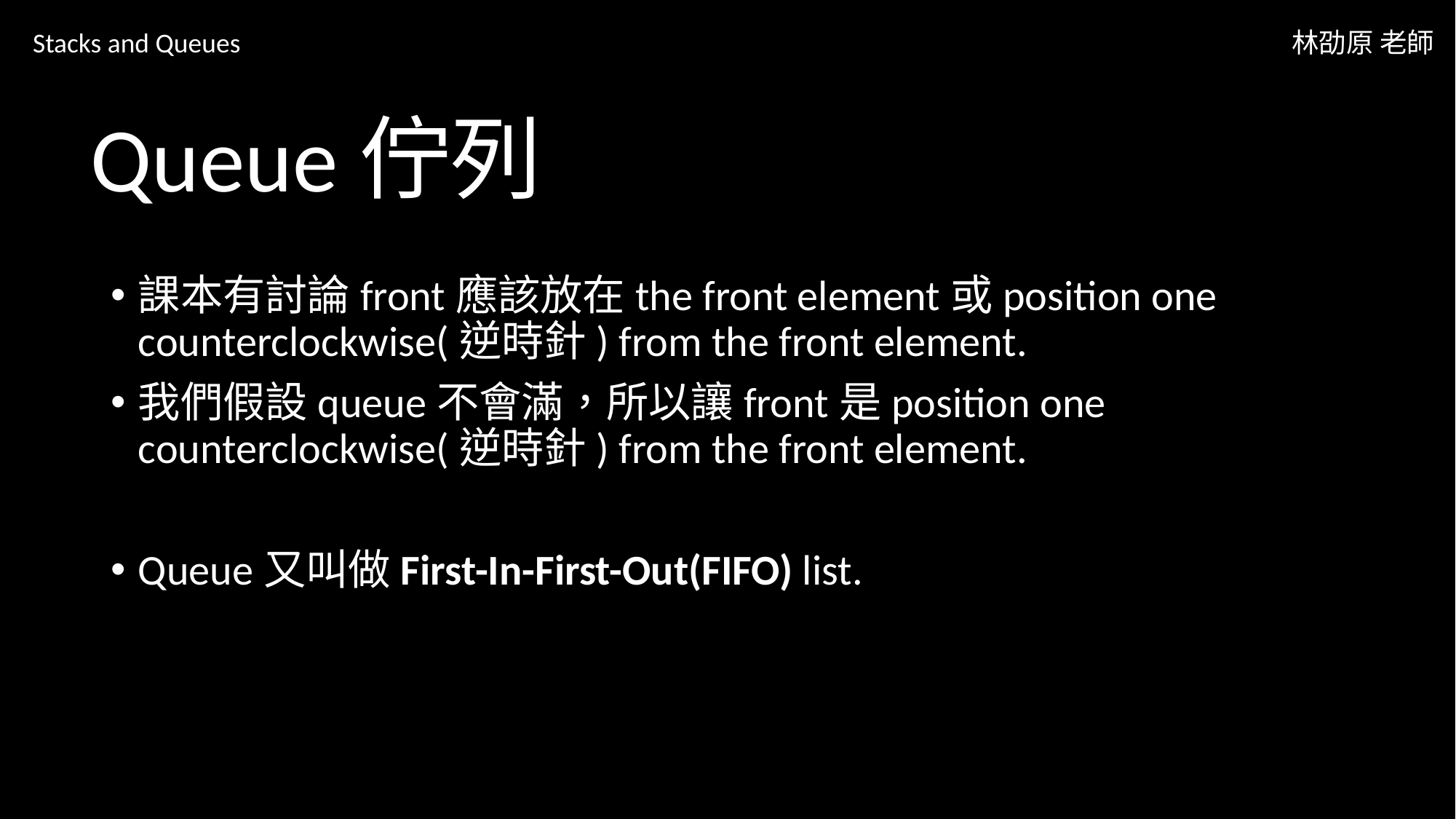

Stacks and Queues
林劭原 老師
# Queue佇列
課本有討論front應該放在the front element或position one counterclockwise(逆時針) from the front element.
我們假設queue不會滿，所以讓front是position one counterclockwise(逆時針) from the front element.

Queue又叫做First-In-First-Out(FIFO) list.